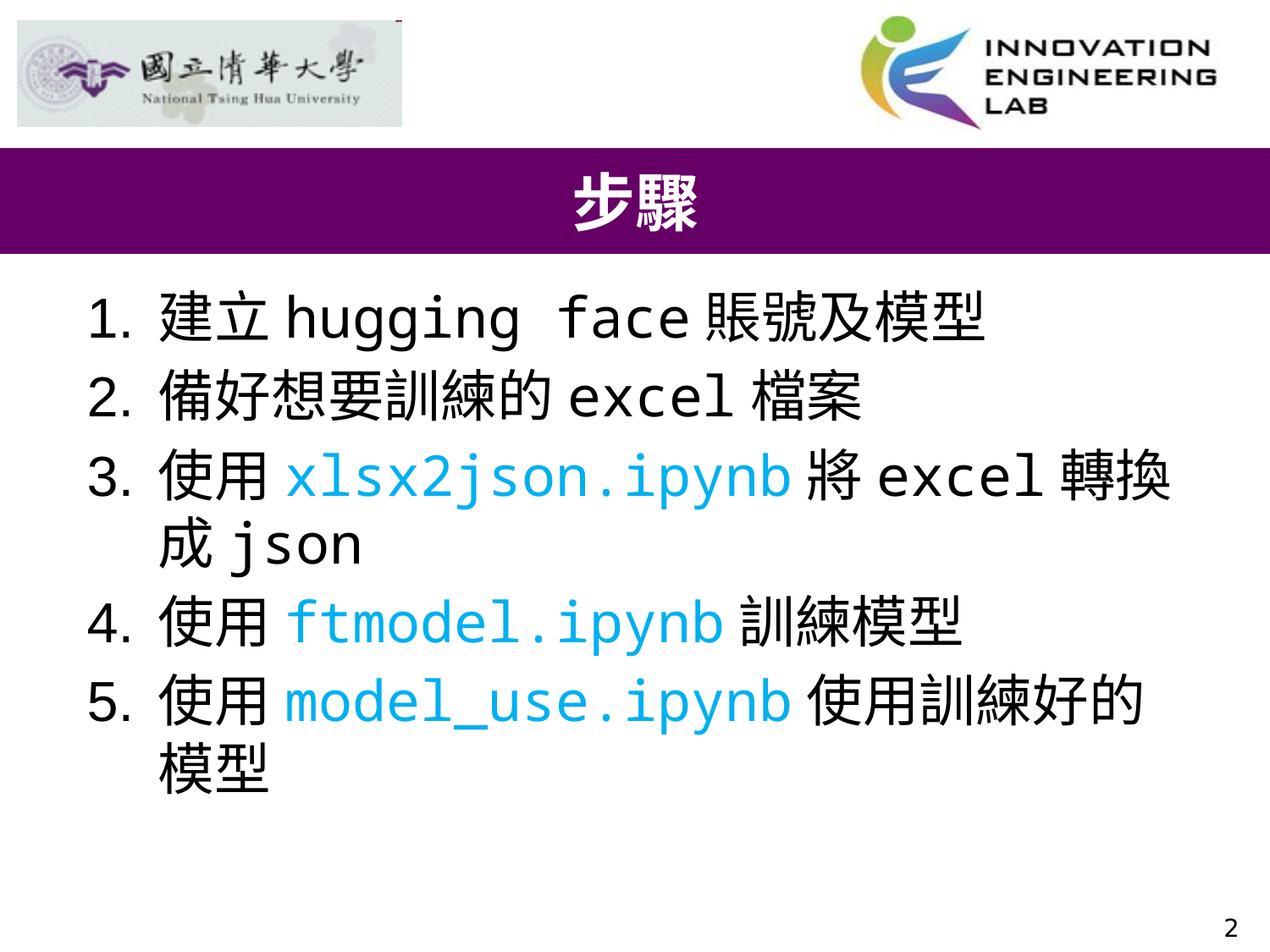

# 步驟
建立hugging face賬號及模型
備好想要訓練的excel檔案
使用xlsx2json.ipynb將excel轉換成json
使用ftmodel.ipynb訓練模型
使用model_use.ipynb使用訓練好的模型
2